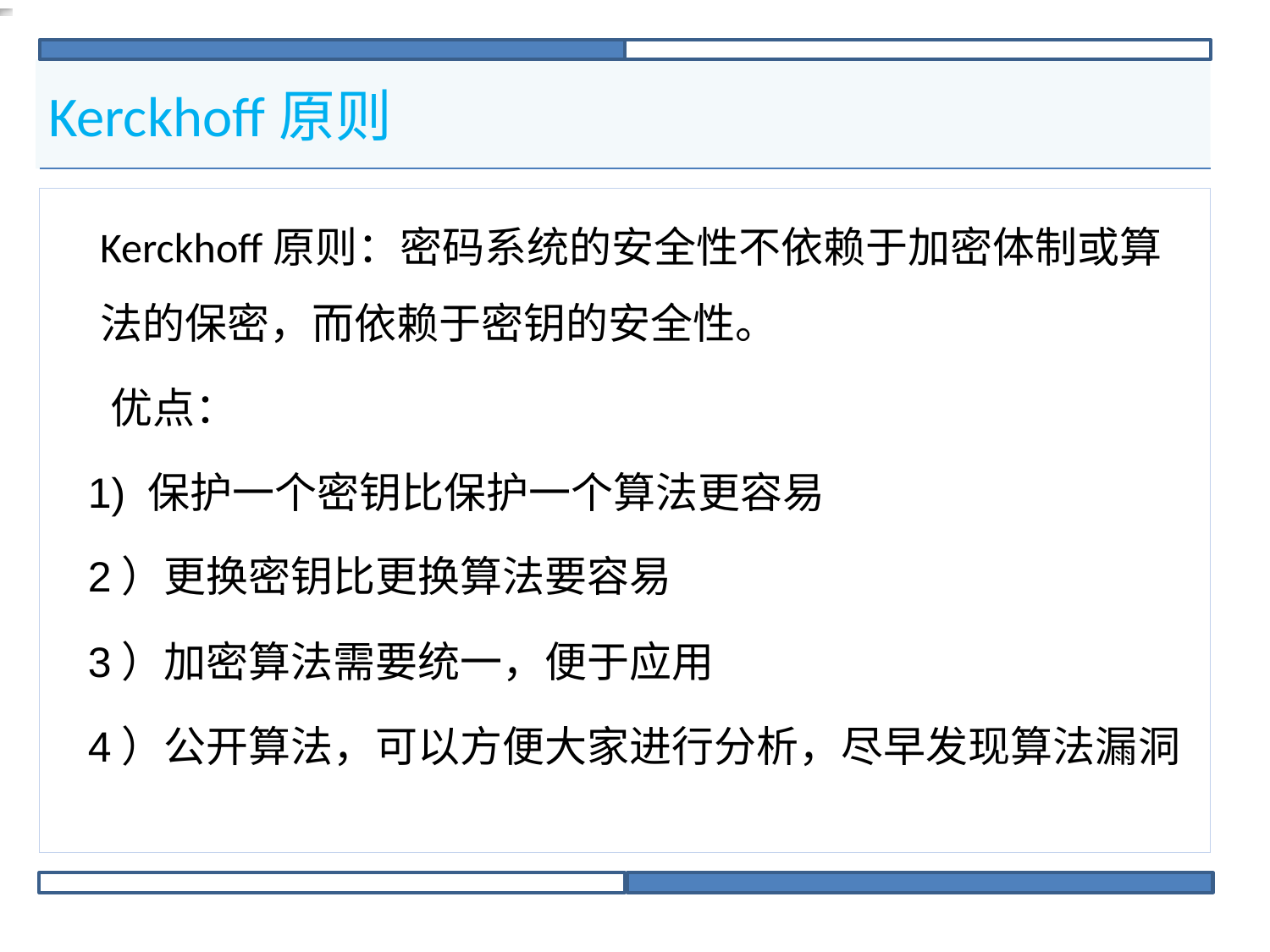

# Kerckhoff原则
     Kerckhoff原则：密码系统的安全性不依赖于加密体制或算法的保密，而依赖于密钥的安全性。
     优点：
   1) 保护一个密钥比保护一个算法更容易
   2）更换密钥比更换算法要容易
   3）加密算法需要统一，便于应用
   4）公开算法，可以方便大家进行分析，尽早发现算法漏洞